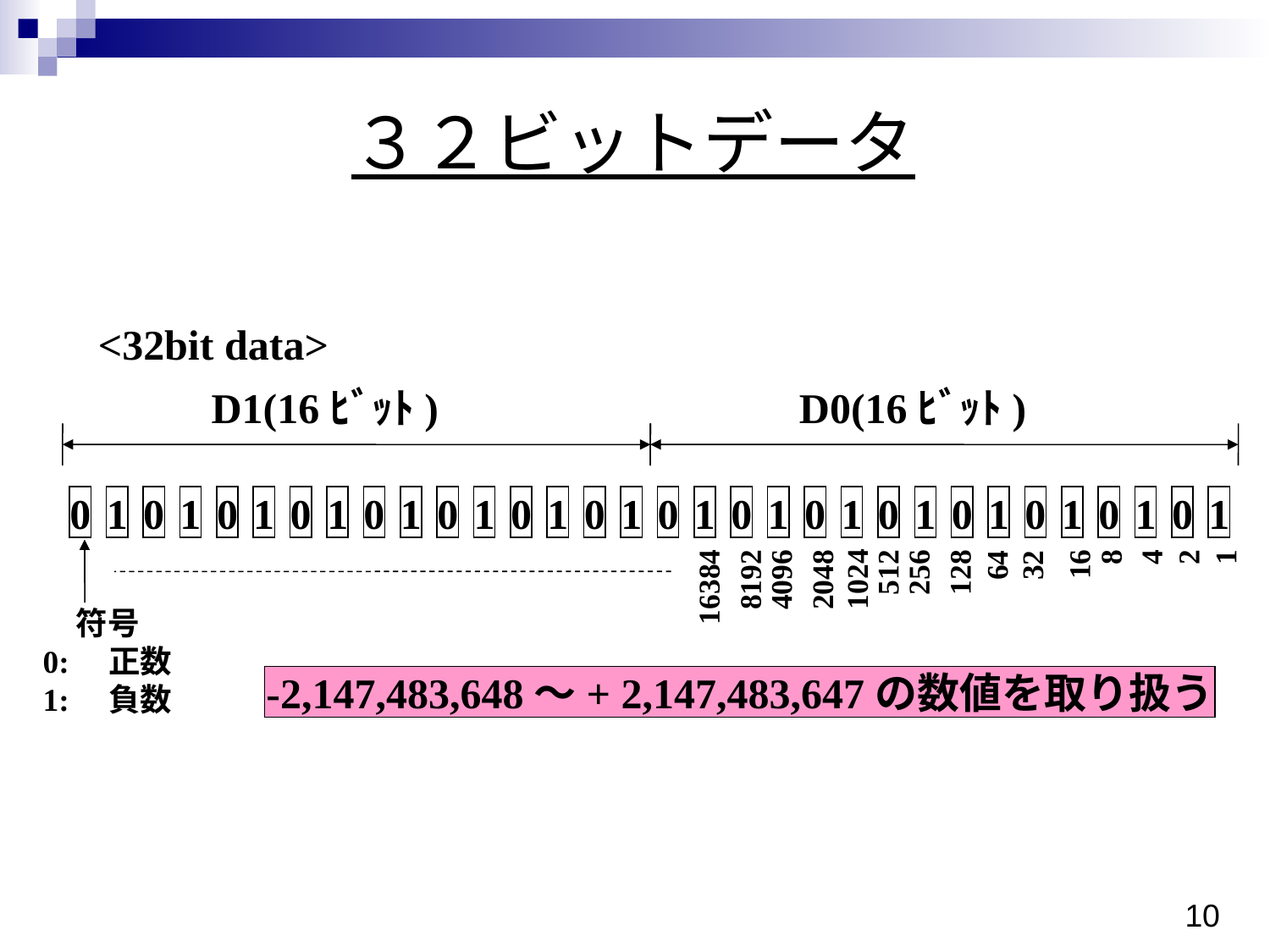

３２ビットデータ
<32bit data>
D1(16ﾋﾞｯﾄ)
D0(16ﾋﾞｯﾄ)

0
1
0
1
0
1
0
1
0
1
0
1
0
1
0
1
0
1
0
1
0
1
0
1
0
1
0
1
0
1
0
1

4
2
1
8
16
64
32
512
256
128
1024
4096
8192
2048
16384

符号
0:　正数
1:　負数
-2,147,483,648～+ 2,147,483,647の数値を取り扱う
10